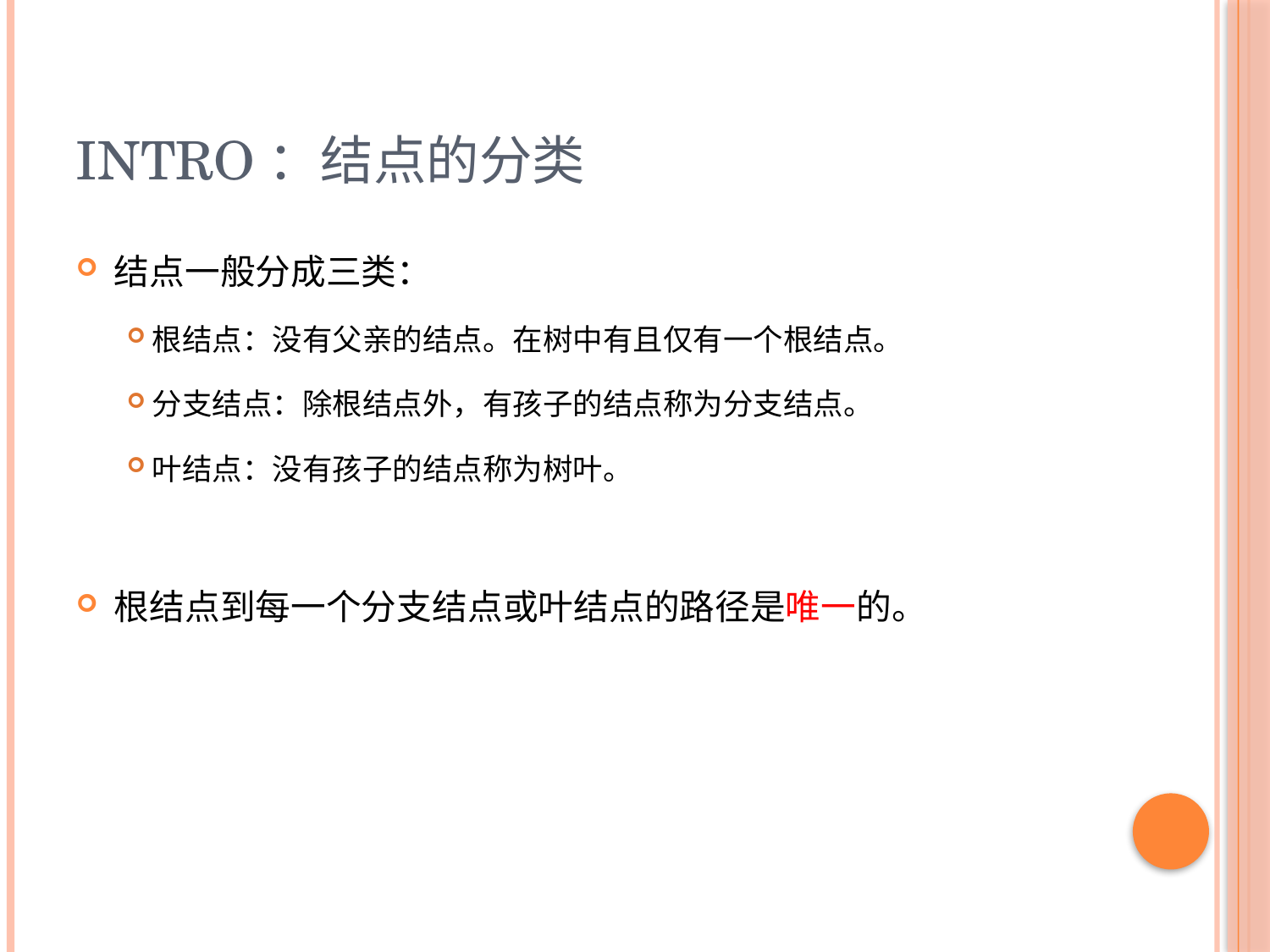

# Intro：结点的分类
结点一般分成三类：
根结点：没有父亲的结点。在树中有且仅有一个根结点。
分支结点：除根结点外，有孩子的结点称为分支结点。
叶结点：没有孩子的结点称为树叶。

根结点到每一个分支结点或叶结点的路径是唯一的。